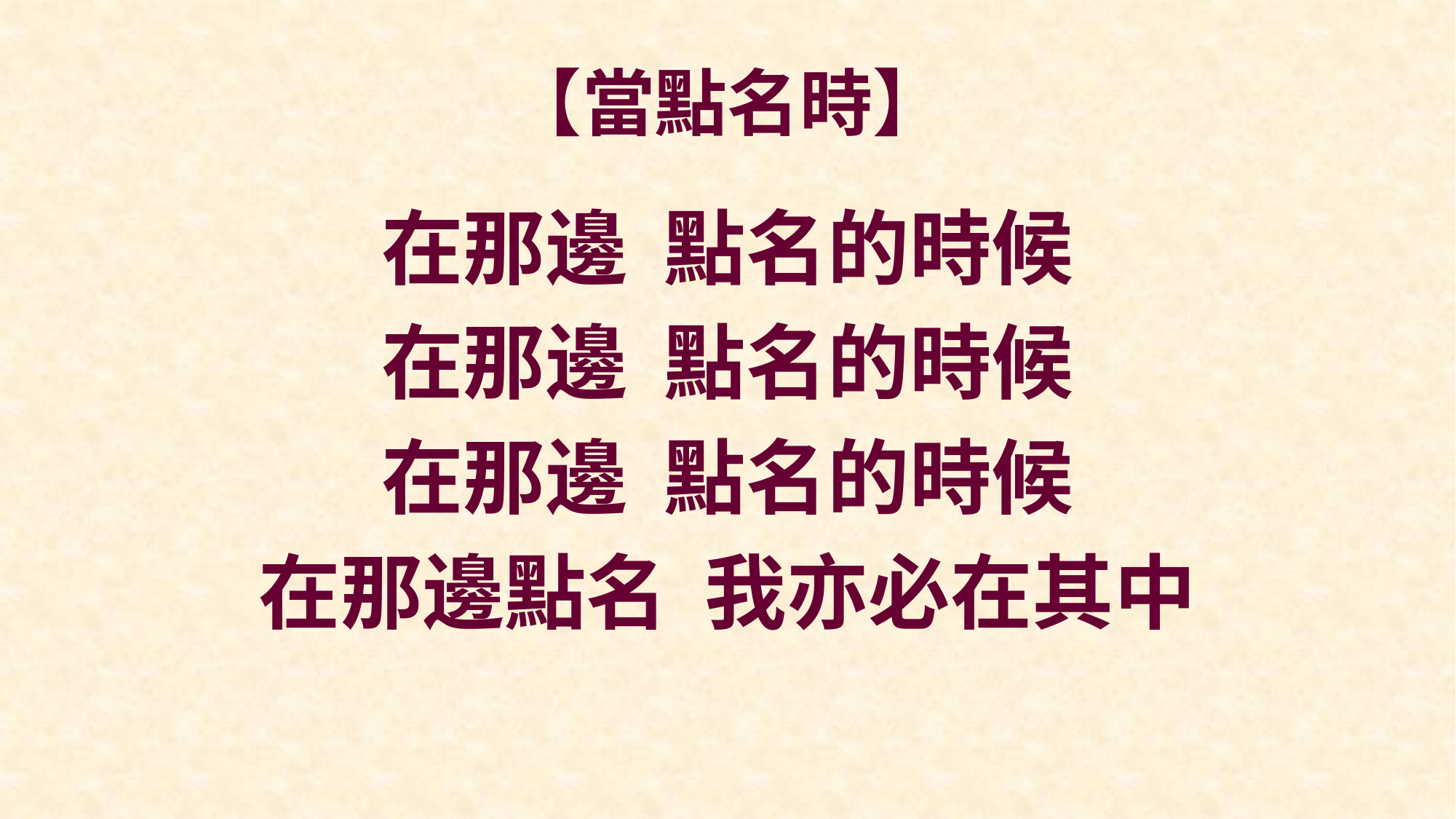

# 【當點名時】
在那邊  點名的時候
在那邊  點名的時候
在那邊  點名的時候
在那邊點名  我亦必在其中